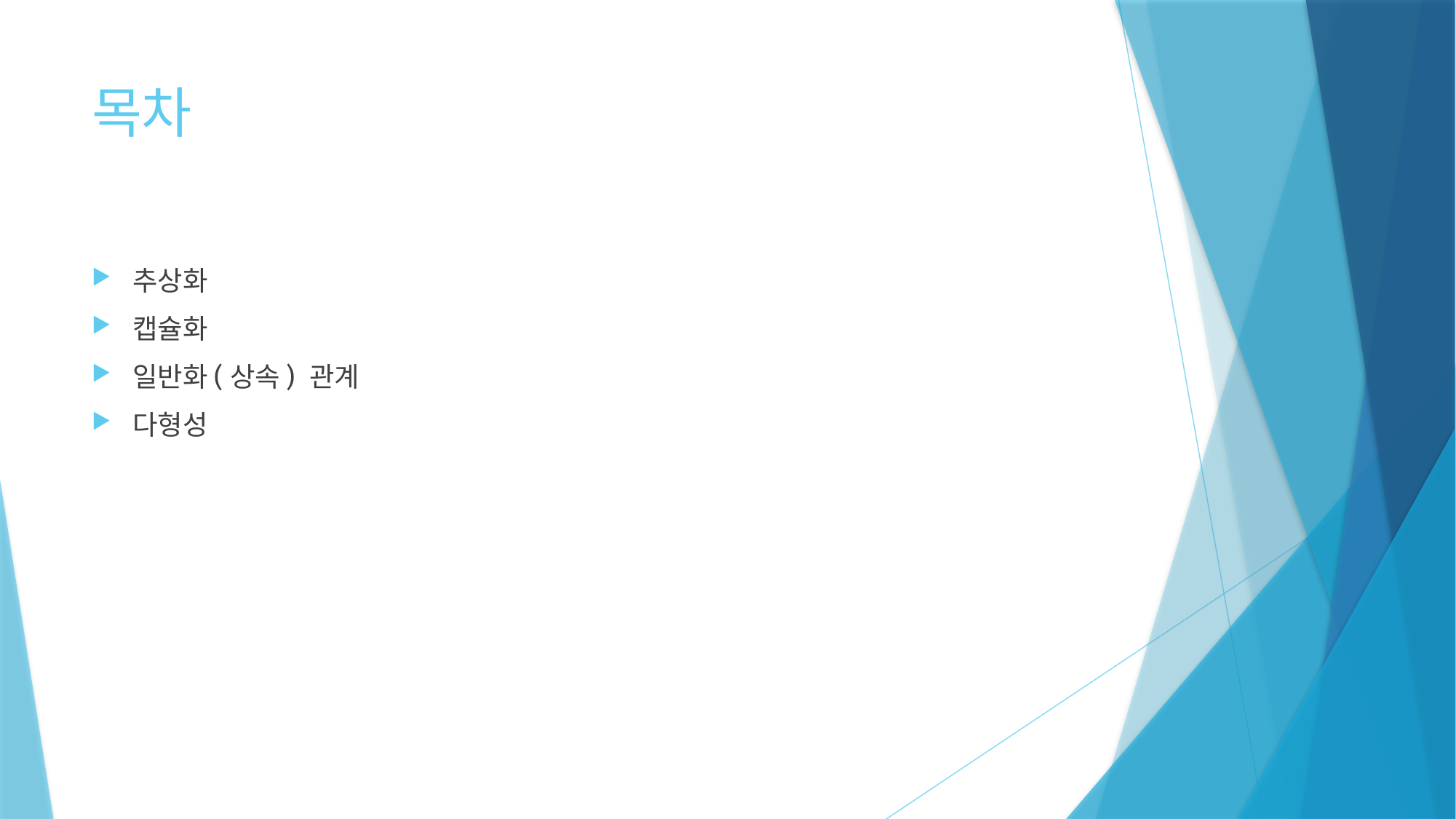

# 목차
추상화
캡슐화
일반화(상속) 관계
다형성